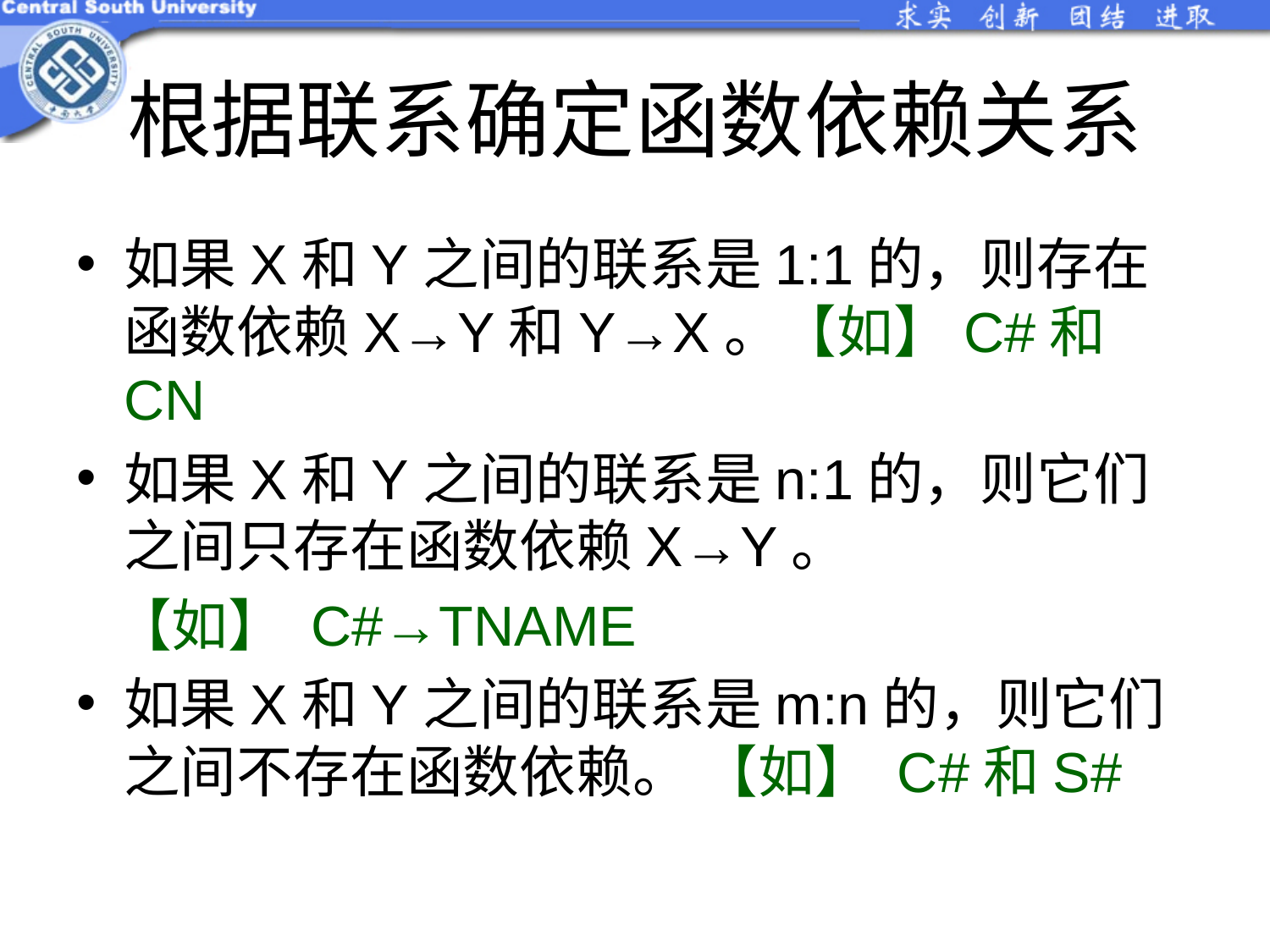

# 根据联系确定函数依赖关系
如果X和Y之间的联系是1:1的，则存在函数依赖X→Y和Y→X。【如】C#和CN
如果X和Y之间的联系是n:1的，则它们之间只存在函数依赖X→Y。
  【如】 C#→TNAME
如果X和Y之间的联系是m:n的，则它们之间不存在函数依赖。 【如】 C#和S#